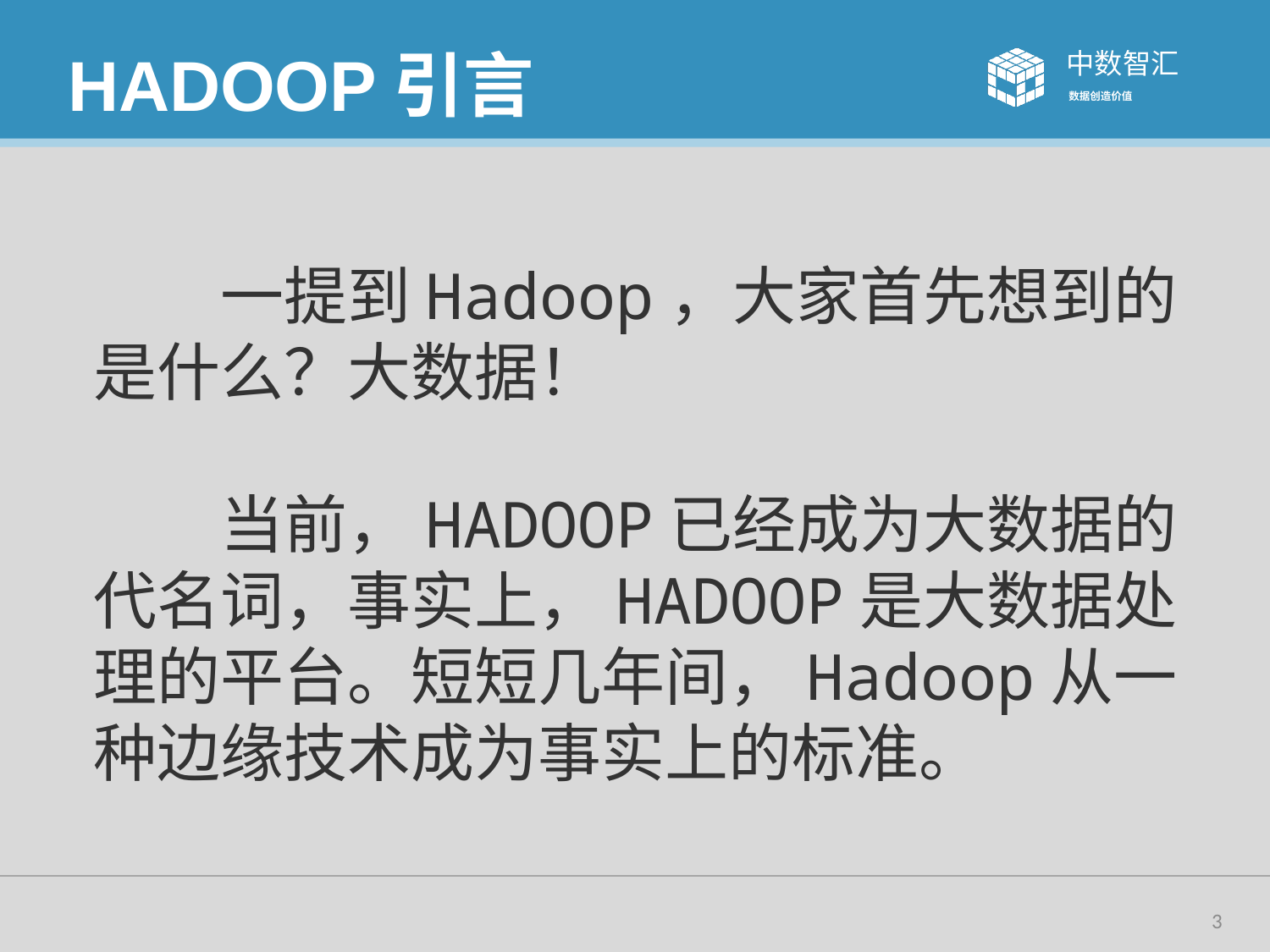

# HADOOP引言
	一提到Hadoop，大家首先想到的是什么？大数据！

	当前，HADOOP已经成为大数据的代名词，事实上，HADOOP是大数据处理的平台。短短几年间，Hadoop从一种边缘技术成为事实上的标准。
3